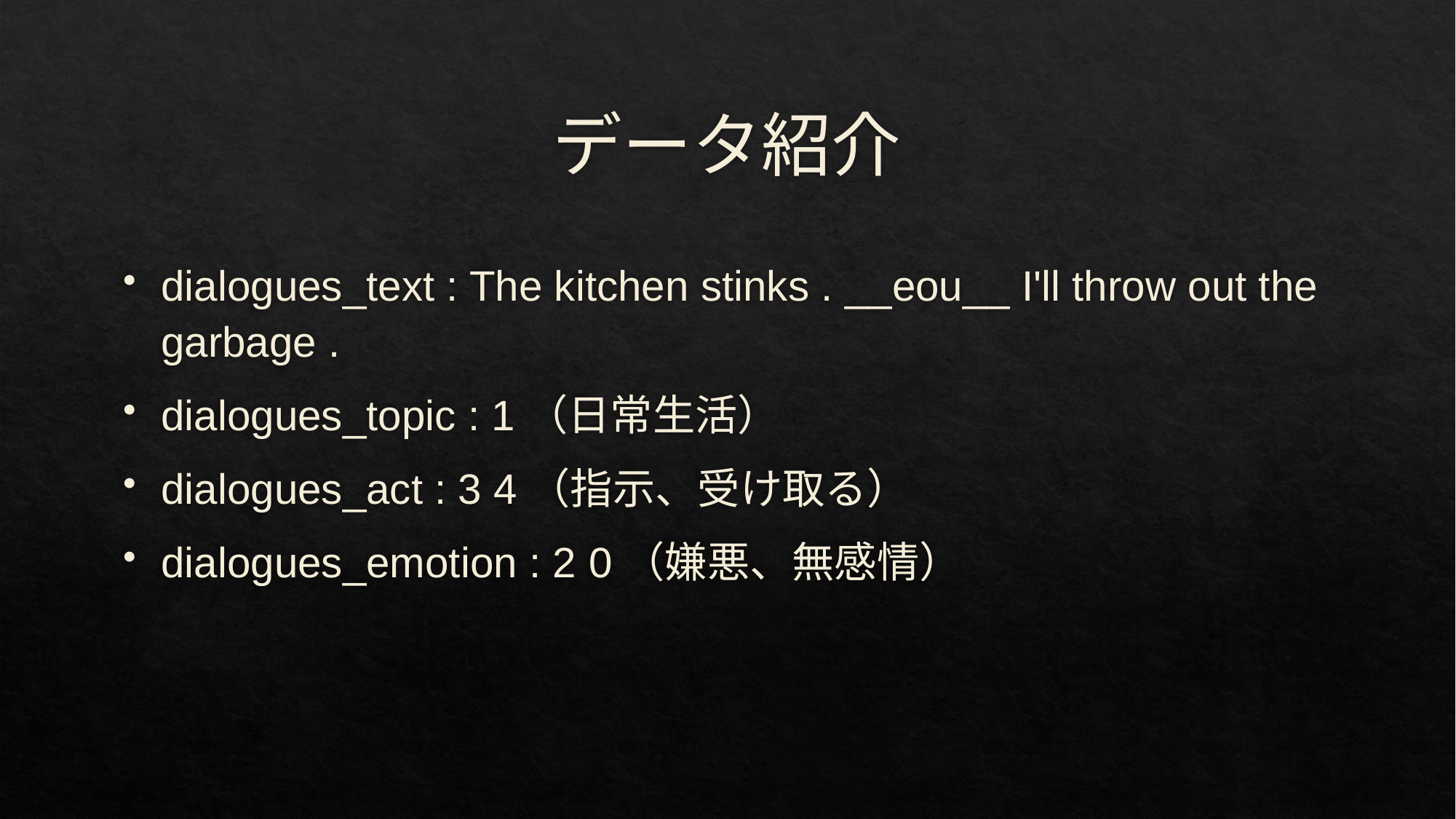

# データ紹介
dialogues_text : The kitchen stinks . __eou__ I'll throw out the garbage .
dialogues_topic : 1（日常生活）
dialogues_act : 3 4（指示、受け取る）
dialogues_emotion : 2 0（嫌悪、無感情）